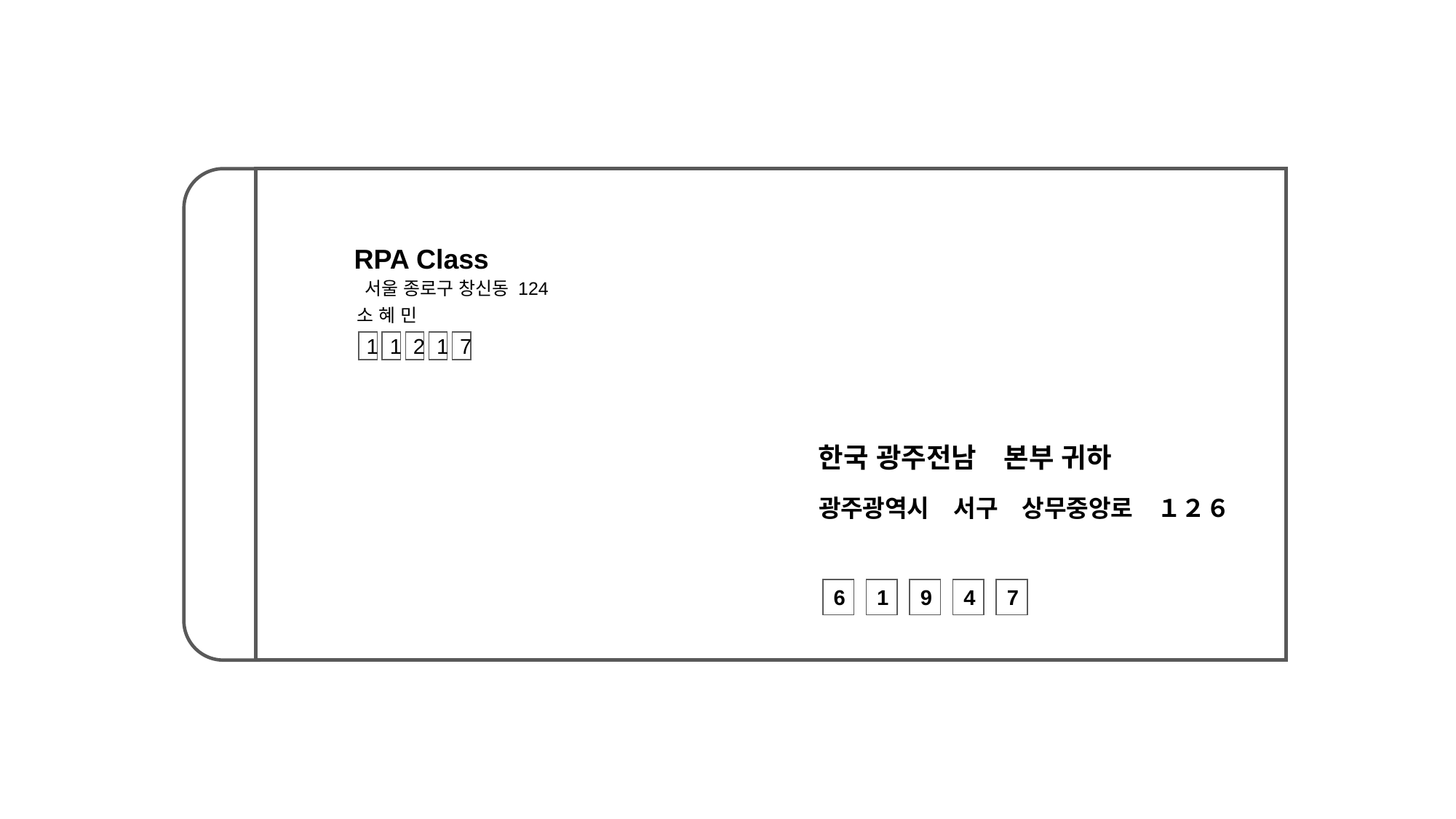

RPA Class
서울 종로구 창신동 124
소 혜 민
1
1
2
1
7
한국 광주전남　본부 귀하
광주광역시　서구　상무중앙로　１２６
6
1
9
4
7